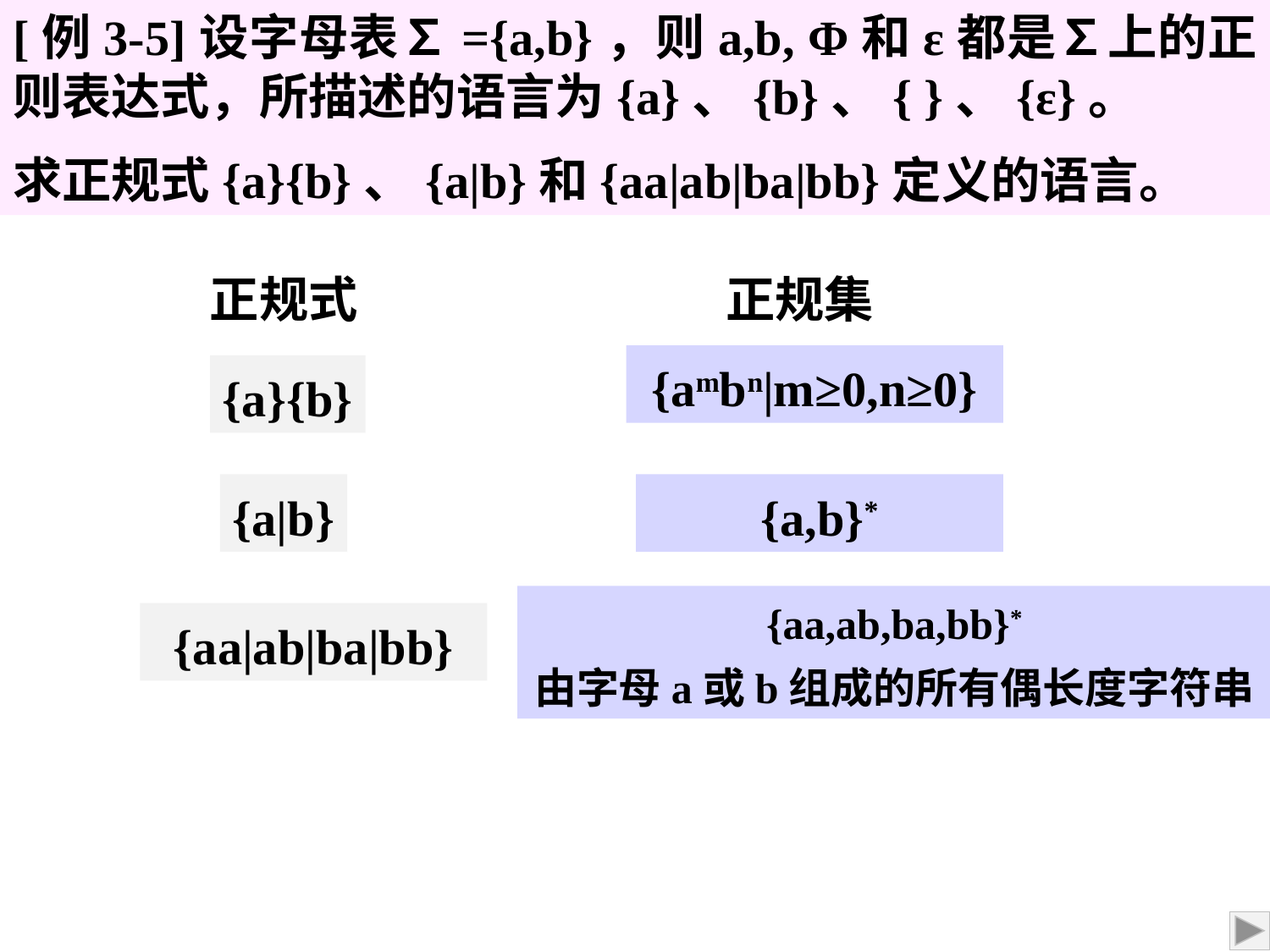

[例3-5]设字母表∑={a,b}，则a,b, Φ和ε都是∑上的正则表达式，所描述的语言为{a}、{b}、{ }、{ε}。
求正规式{a}{b}、{a|b}和{aa|ab|ba|bb}定义的语言。
正规式
{a}{b}
{a|b}
{aa|ab|ba|bb}
正规集
{ambn|m≥0,n≥0}
{a,b}*
{aa,ab,ba,bb}*
由字母a或b组成的所有偶长度字符串